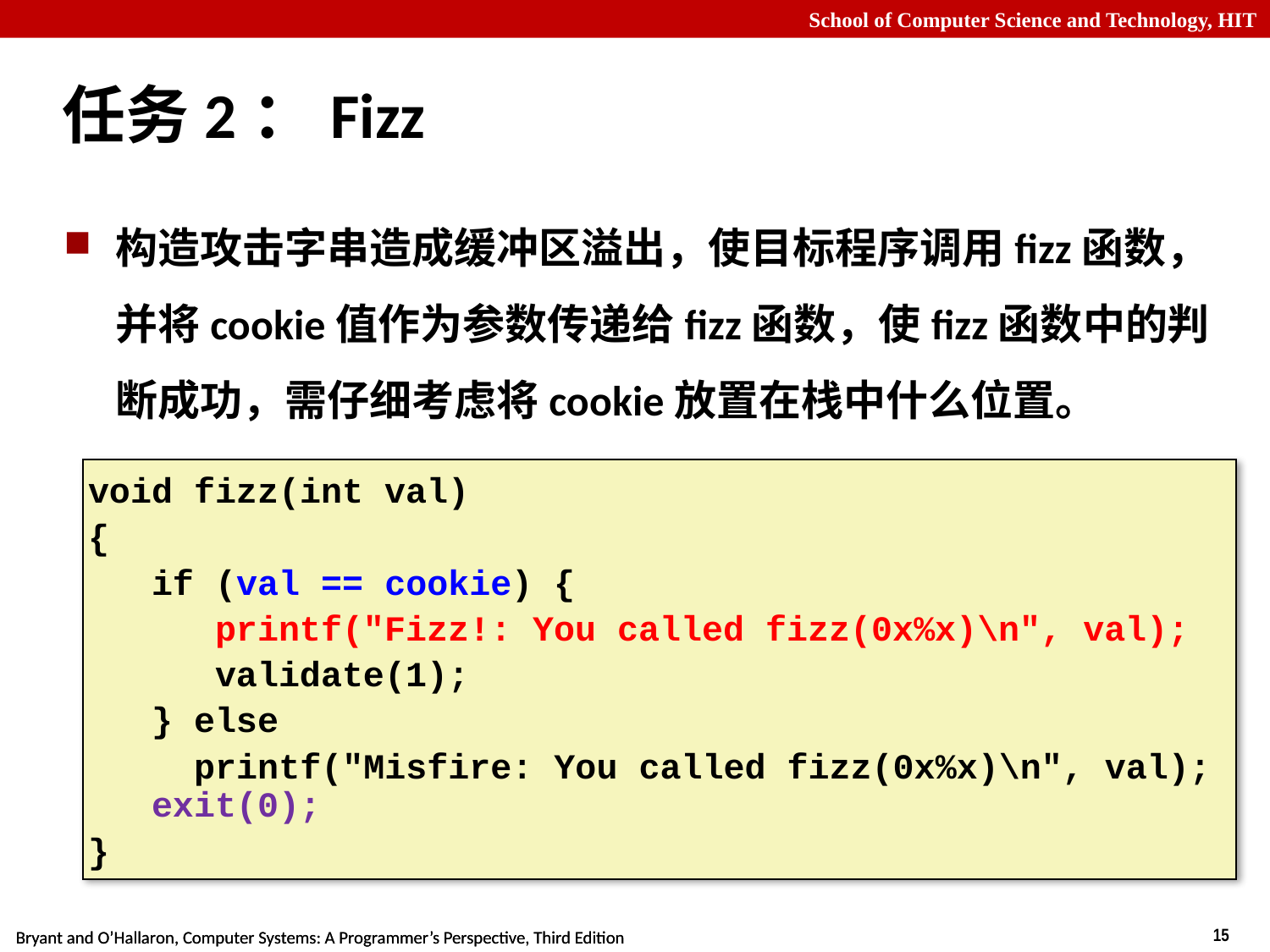

# 任务2：Fizz
构造攻击字串造成缓冲区溢出，使目标程序调用fizz函数，并将cookie值作为参数传递给fizz函数，使fizz函数中的判断成功，需仔细考虑将cookie放置在栈中什么位置。

void fizz(int val)
{
   if (val == cookie) {
      printf("Fizz!: You called fizz(0x%x)\n", val);
      validate(1);
   } else
     printf("Misfire: You called fizz(0x%x)\n", val);
   exit(0);
}